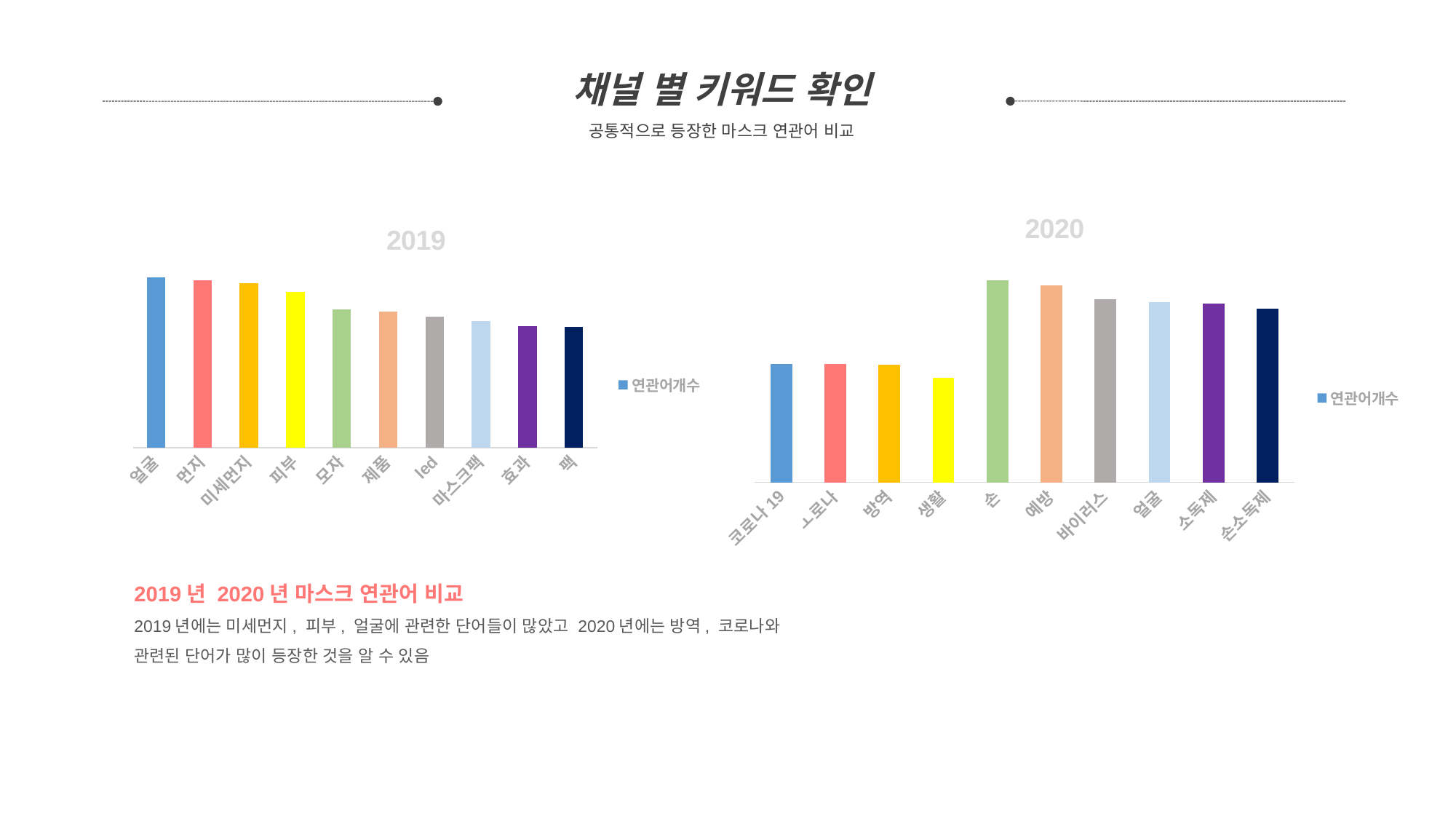

채널 별 키워드 확인
공통적으로 등장한 마스크 연관어 비교

### Chart: 2020

| Category | 연관어개수 |
|---|---|
| 코로나19 | 259.0 |
| ㅗ로나 | 259.0 |
| 방역 | 257.0 |
| 생활 | 228.0 |
| 손 | 442.0 |
| 예방 | 430.0 |
| 바이러스 | 400.0 |
| 얼굴 | 393.0 |
| 소독제 | 390.0 |
| 손소독제 | 380.0 |

### Chart: 2019

| Category | 연관어개수 |
|---|---|
| 얼굴 | 435.0 |
| 먼지 | 427.0 |
| 미세먼지 | 420.0 |
| 피부 | 398.0 |
| 모자 | 354.0 |
| 제품 | 348.0 |
| led | 334.0 |
| 마스크팩 | 324.0 |
| 효과 | 310.0 |
| 팩 | 309.0 |
2019년 2020년 마스크 연관어 비교
2019년에는 미세먼지, 피부, 얼굴에 관련한 단어들이 많았고 2020년에는 방역, 코로나와 관련된 단어가 많이 등장한 것을 알 수 있음